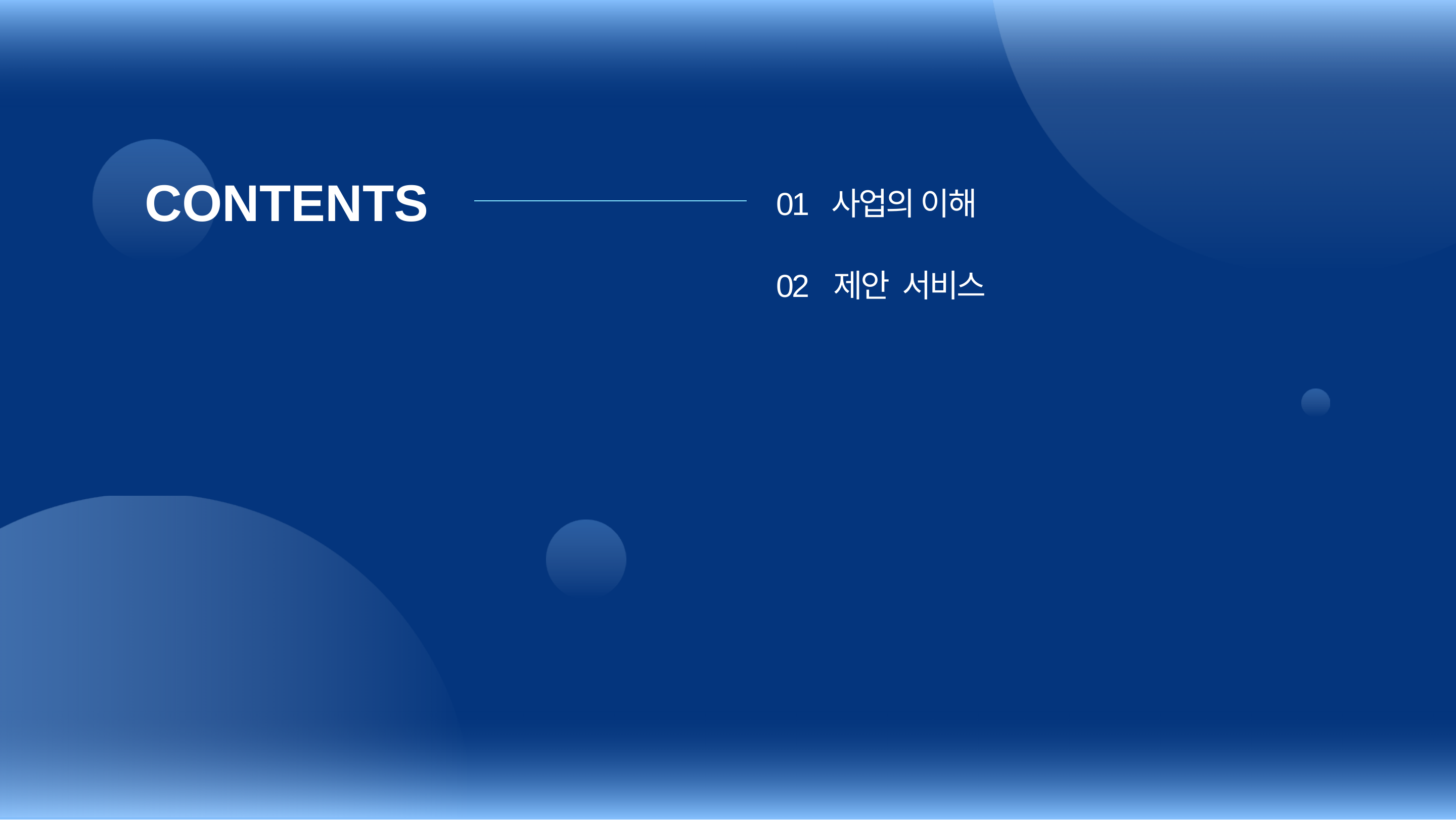

CONTENTS
01  사업의 이해
02  제안  서비스